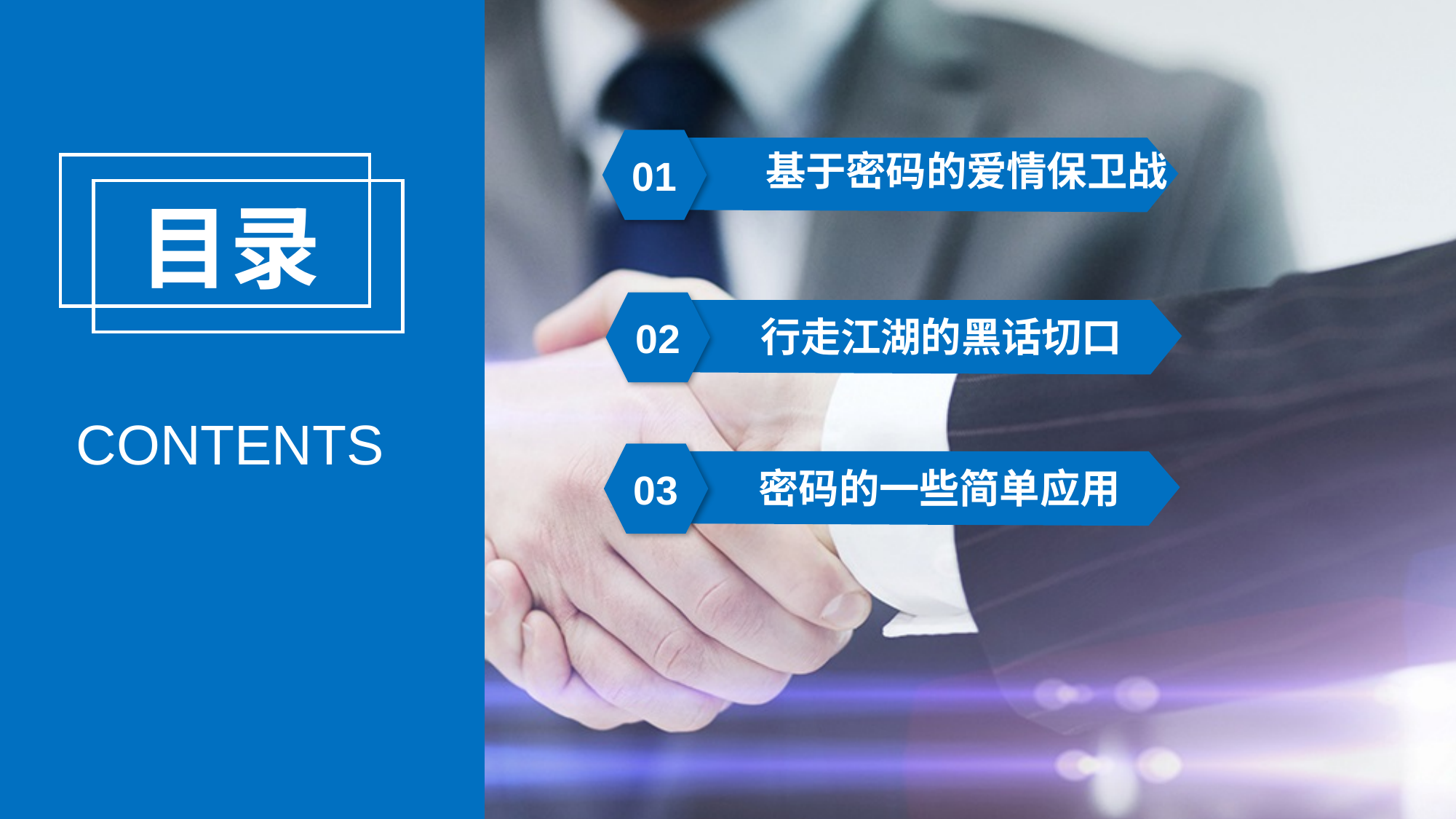

01

基于密码的爱情保卫战

目录
02

行走江湖的黑话切口
CONTENTS
03

密码的一些简单应用